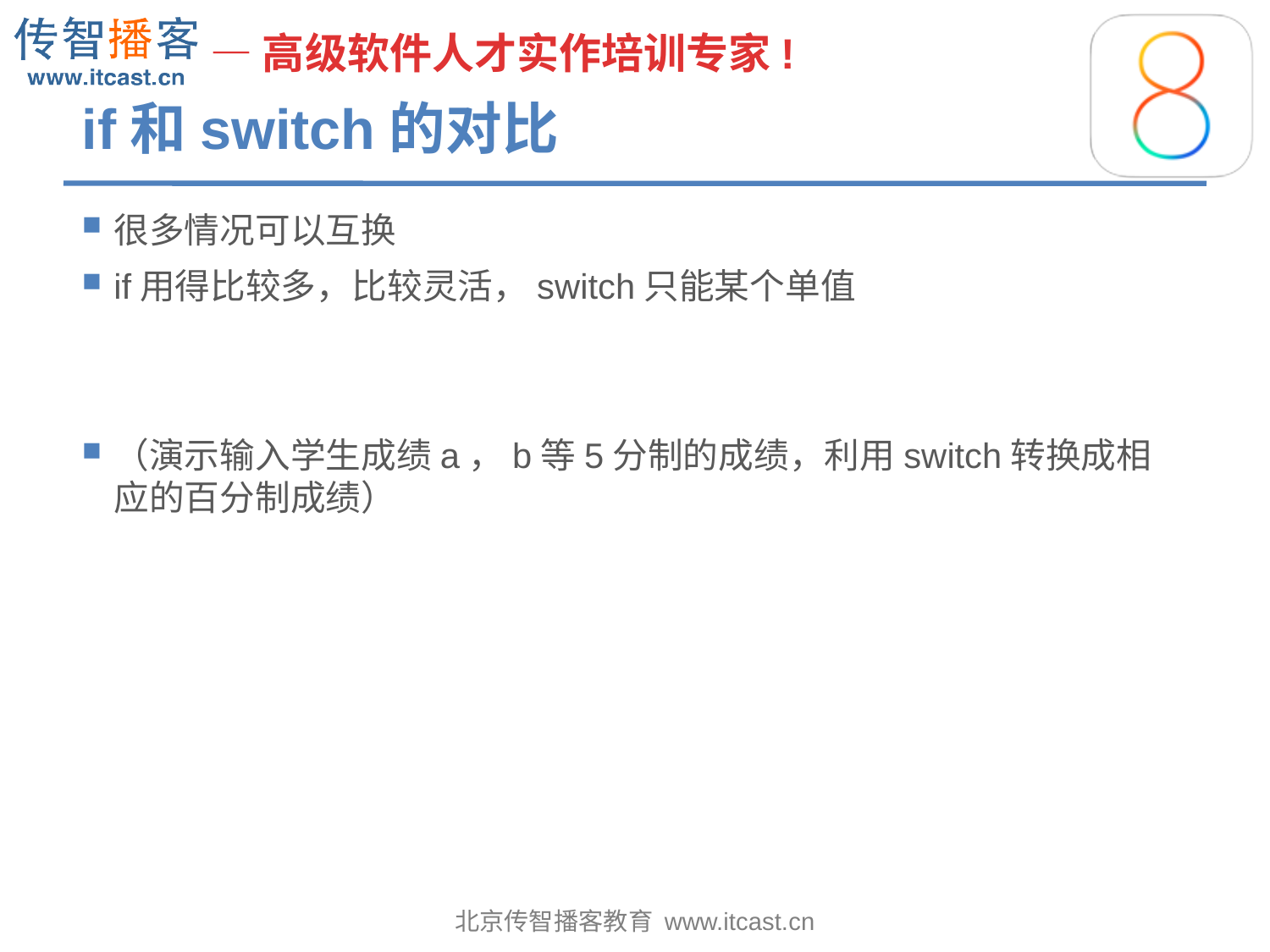

# if和switch的对比
很多情况可以互换
if用得比较多，比较灵活，switch只能某个单值

（演示输入学生成绩a，b等5分制的成绩，利用switch转换成相应的百分制成绩）